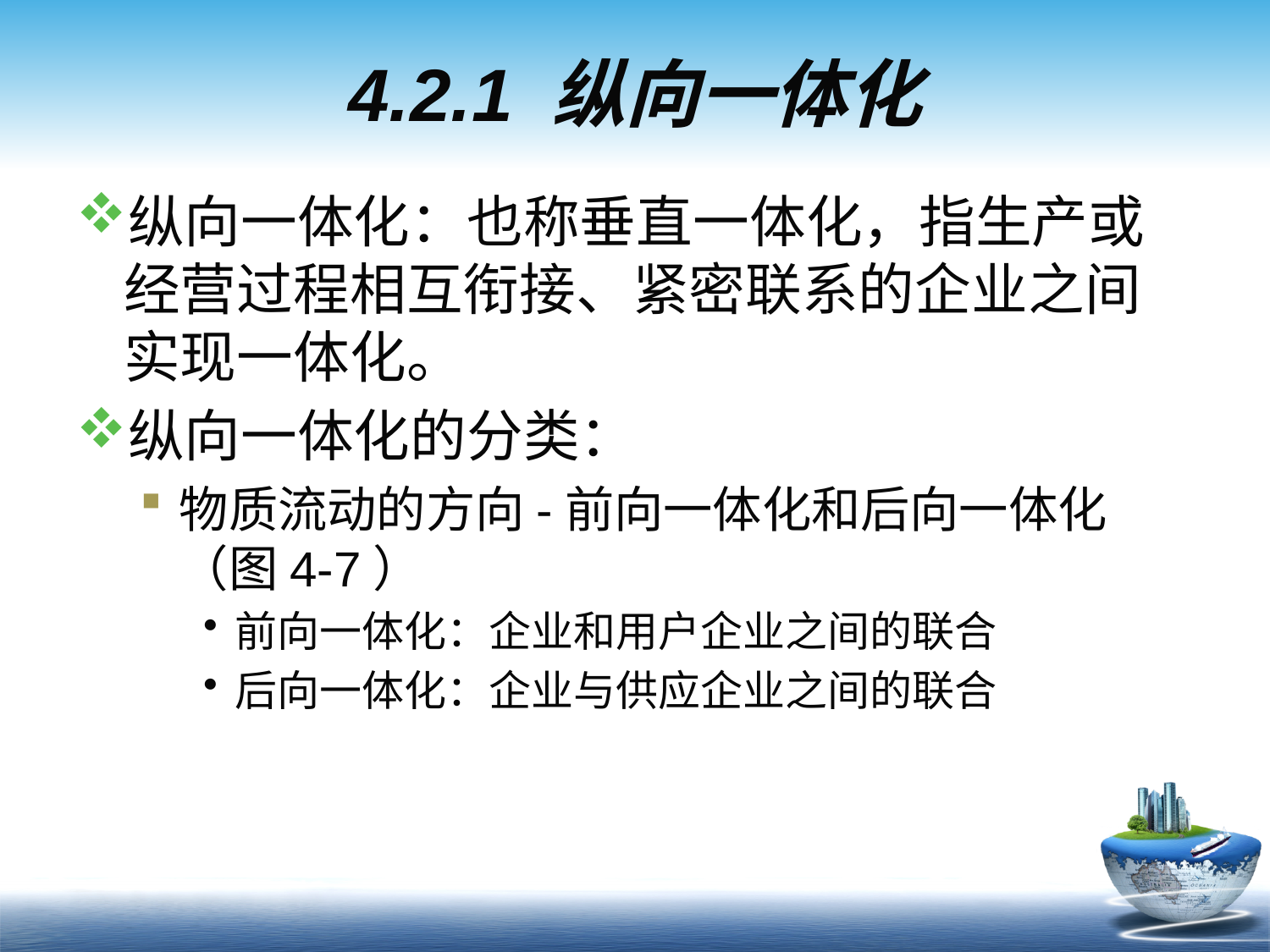

# 4.2.1 纵向一体化
纵向一体化：也称垂直一体化，指生产或经营过程相互衔接、紧密联系的企业之间实现一体化。
纵向一体化的分类：
物质流动的方向-前向一体化和后向一体化（图4-7）
前向一体化：企业和用户企业之间的联合
后向一体化：企业与供应企业之间的联合